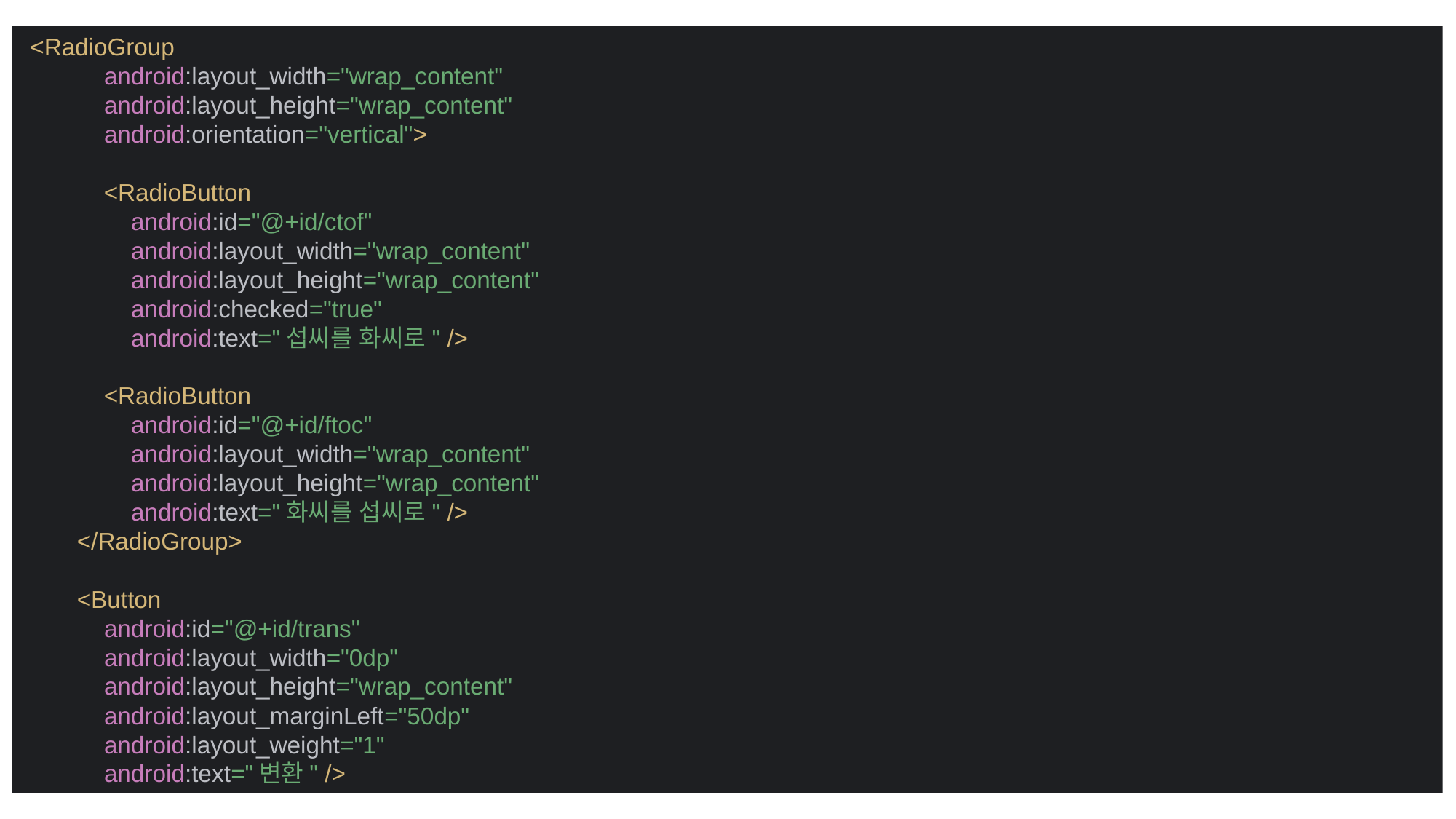

<RadioGroup
            android:layout_width="wrap_content"
            android:layout_height="wrap_content"
            android:orientation="vertical">
            <RadioButton
                android:id="@+id/ctof"
                android:layout_width="wrap_content"
                android:layout_height="wrap_content"
                android:checked="true"
                android:text="섭씨를 화씨로" />
            <RadioButton
                android:id="@+id/ftoc"
                android:layout_width="wrap_content"
                android:layout_height="wrap_content"
                android:text="화씨를 섭씨로" />
        </RadioGroup>
        <Button
            android:id="@+id/trans"
            android:layout_width="0dp"
            android:layout_height="wrap_content"
            android:layout_marginLeft="50dp"
            android:layout_weight="1"
            android:text="변환" />